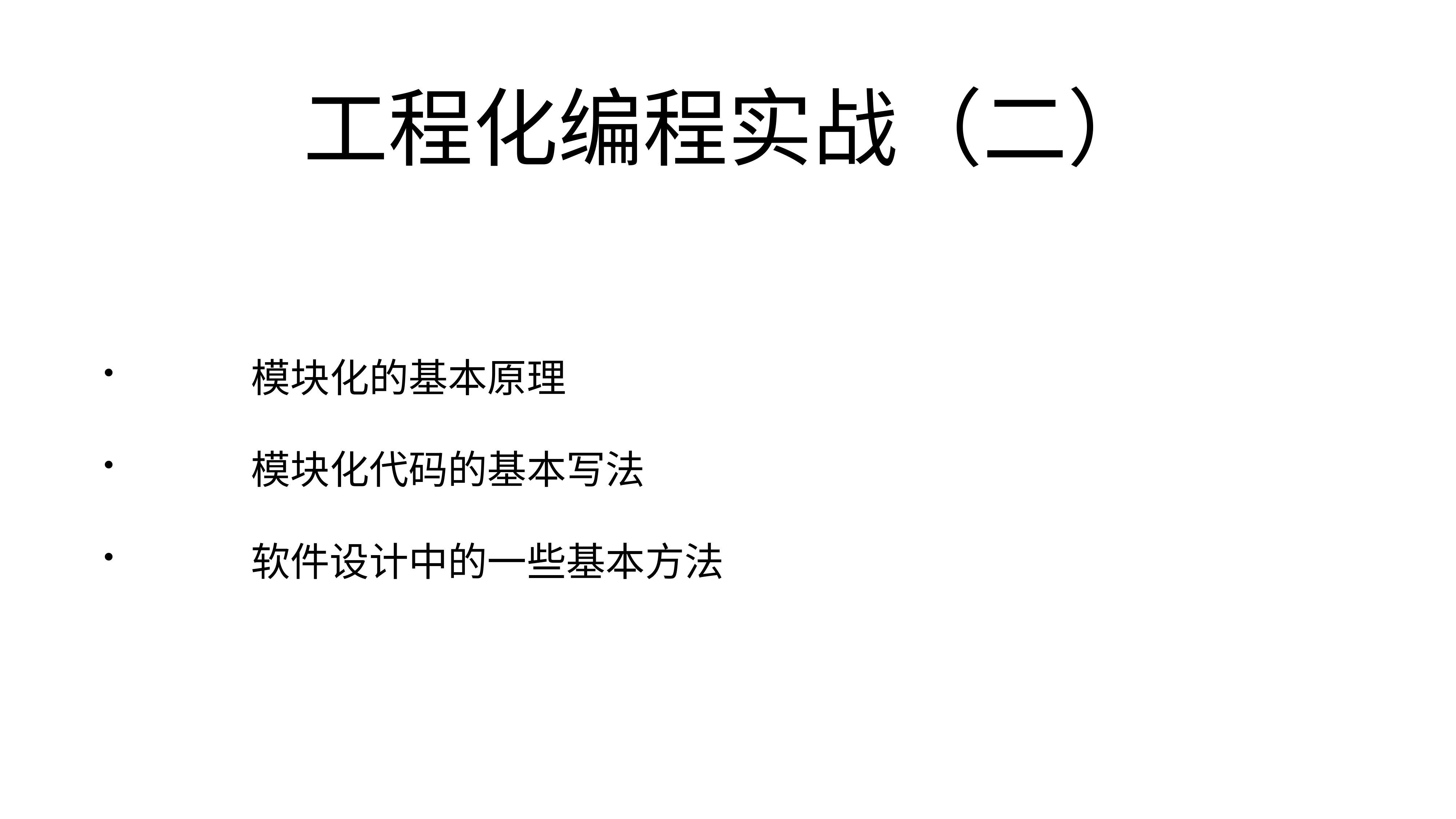

# 工程化编程实战（二）
		模块化的基本原理
		模块化代码的基本写法
		软件设计中的一些基本方法